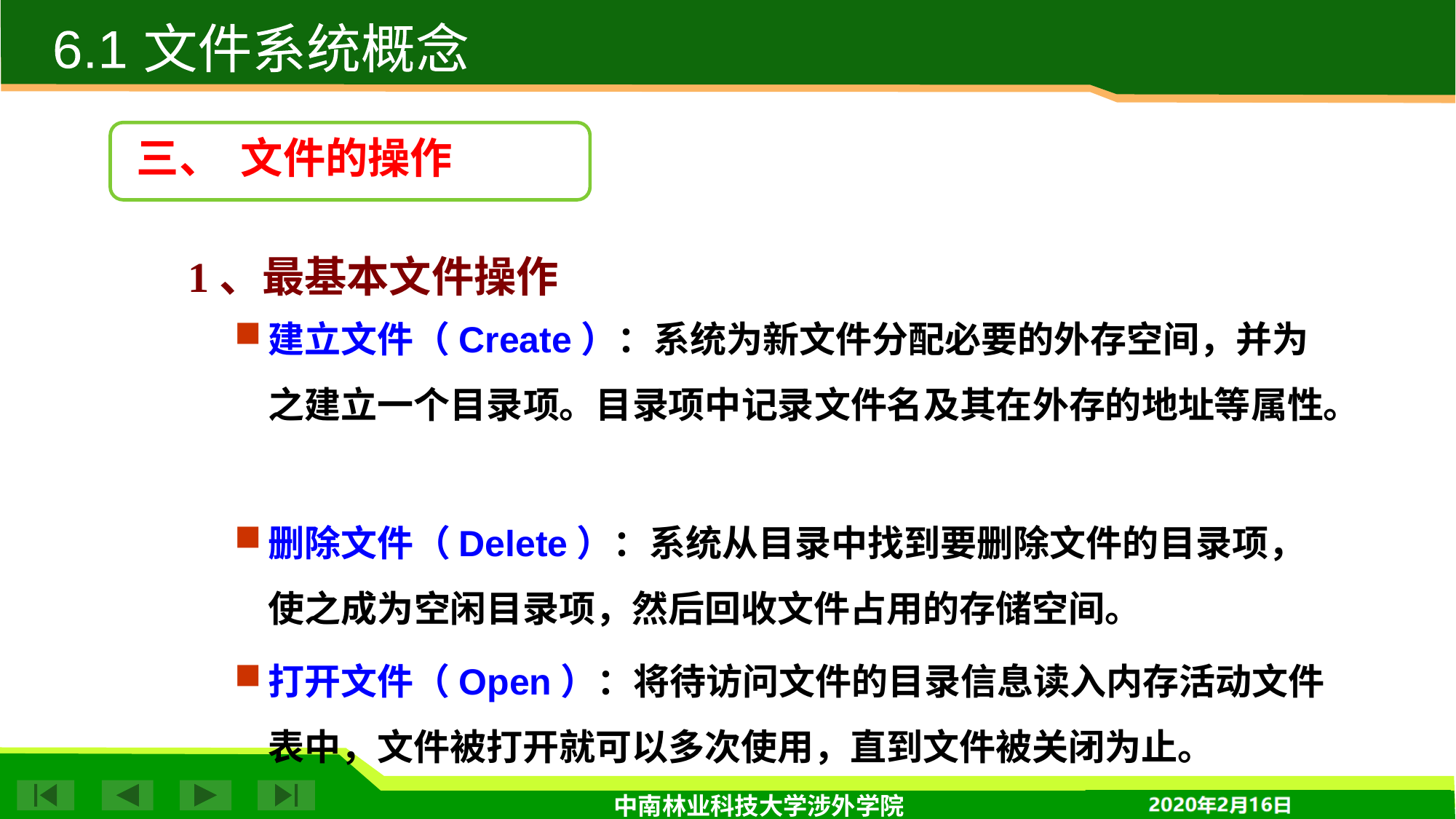

6.1 文件系统概念

三、  文件的操作
1、最基本文件操作
建立文件（Create）：系统为新文件分配必要的外存空间，并为之建立一个目录项。目录项中记录文件名及其在外存的地址等属性。
删除文件（Delete）：系统从目录中找到要删除文件的目录项，使之成为空闲目录项，然后回收文件占用的存储空间。
打开文件（Open）：将待访问文件的目录信息读入内存活动文件表中，文件被打开就可以多次使用，直到文件被关闭为止。